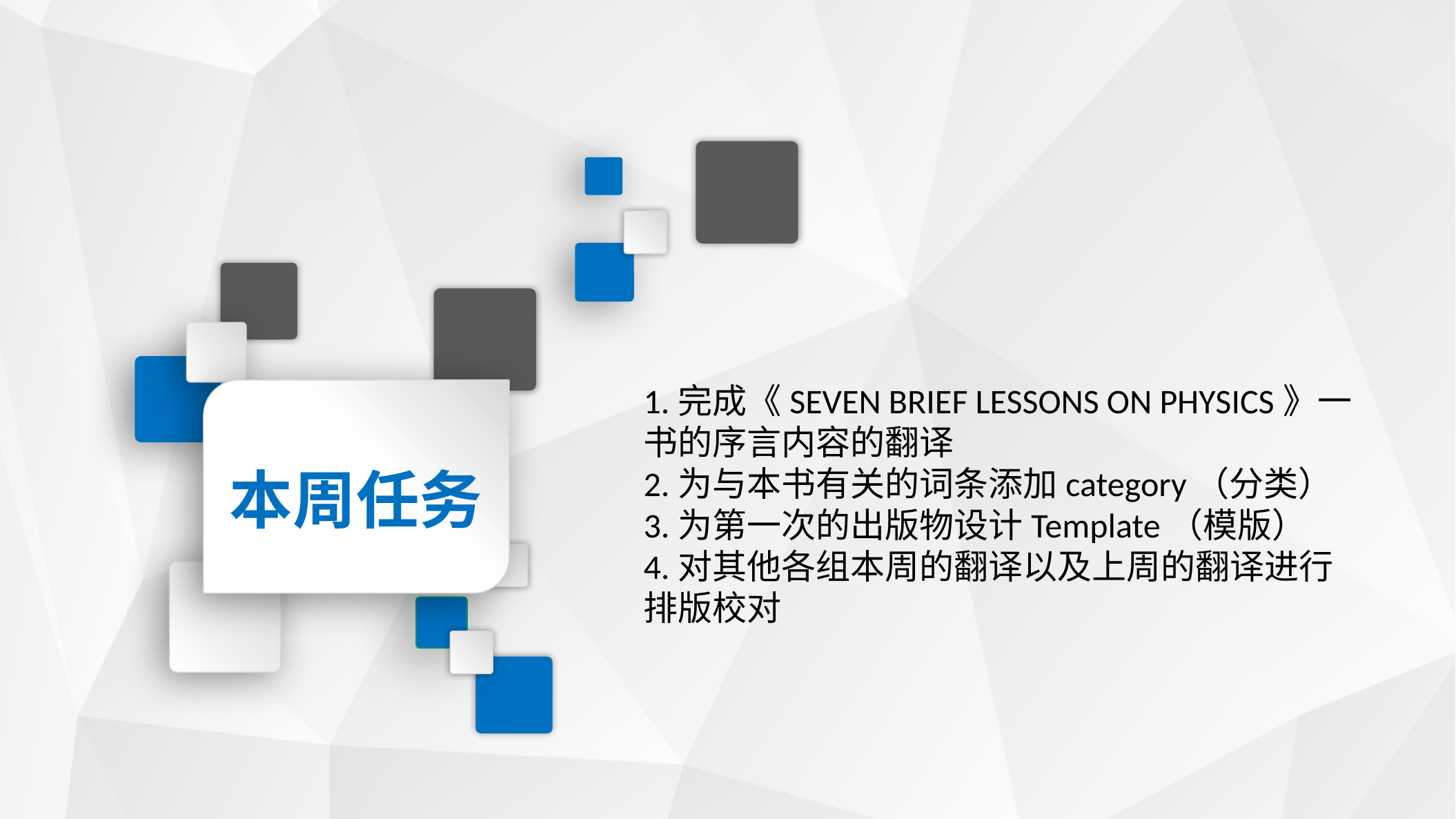

1.完成《SEVEN BRIEF LESSONS ON PHYSICS》一书的序言内容的翻译
2.为与本书有关的词条添加category（分类）
3.为第一次的出版物设计Template（模版）
4.对其他各组本周的翻译以及上周的翻译进行排版校对
本周任务